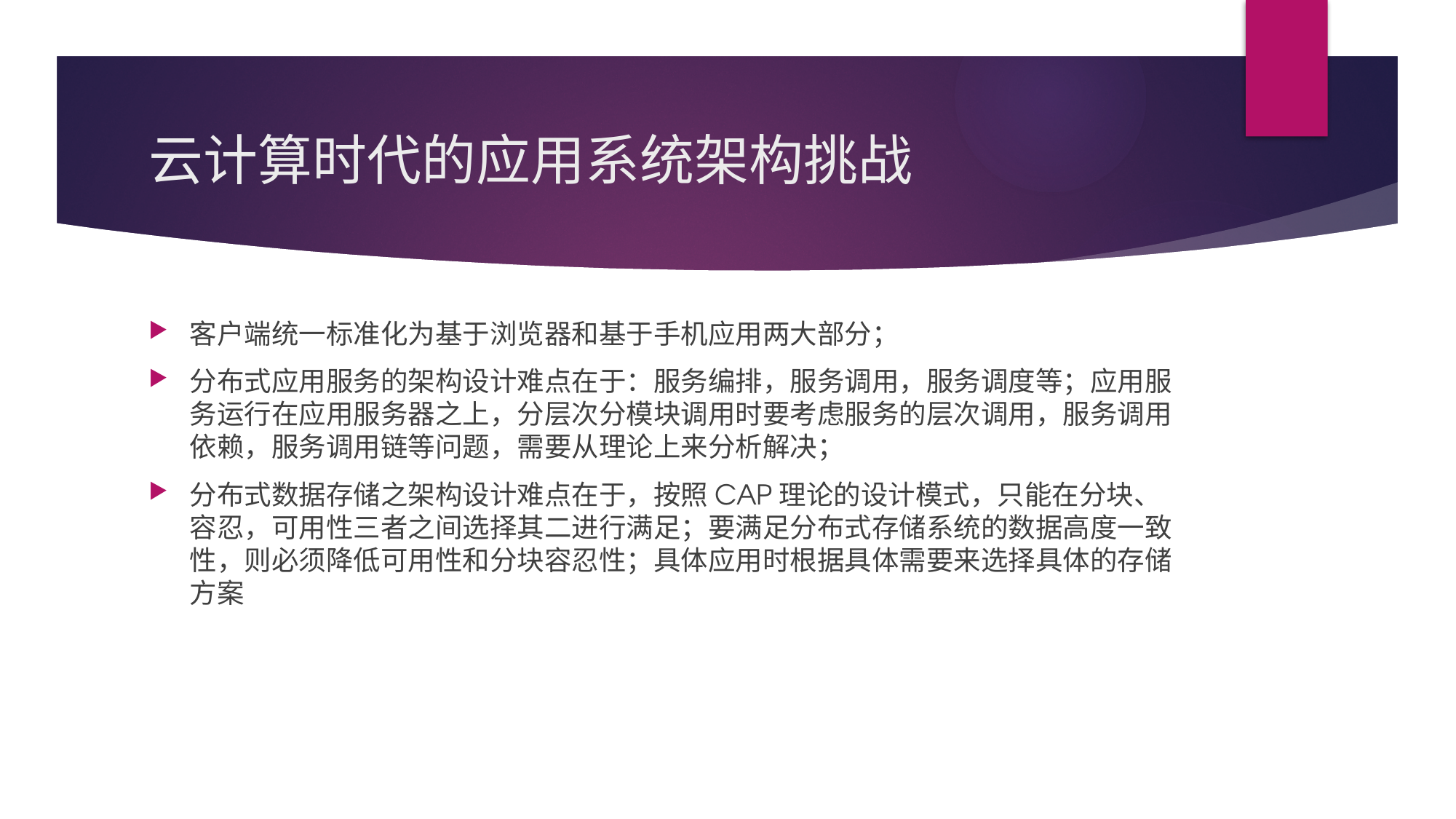

# 云计算时代的应用系统架构挑战
客户端统一标准化为基于浏览器和基于手机应用两大部分；
分布式应用服务的架构设计难点在于：服务编排，服务调用，服务调度等；应用服务运行在应用服务器之上，分层次分模块调用时要考虑服务的层次调用，服务调用依赖，服务调用链等问题，需要从理论上来分析解决；
分布式数据存储之架构设计难点在于，按照CAP理论的设计模式，只能在分块、容忍，可用性三者之间选择其二进行满足；要满足分布式存储系统的数据高度一致性，则必须降低可用性和分块容忍性；具体应用时根据具体需要来选择具体的存储方案